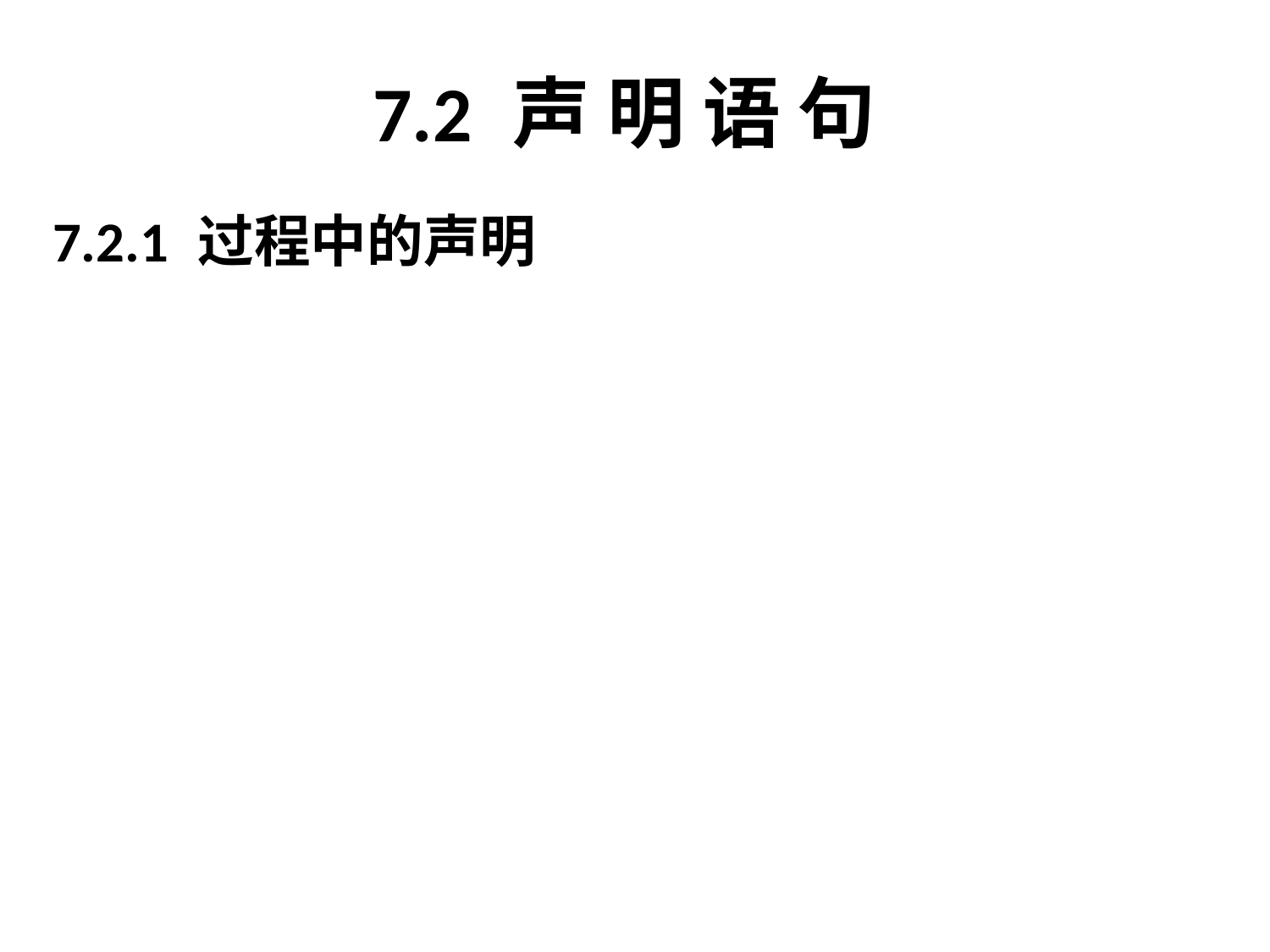

# 7.2 声 明 语 句
7.2.1 过程中的声明